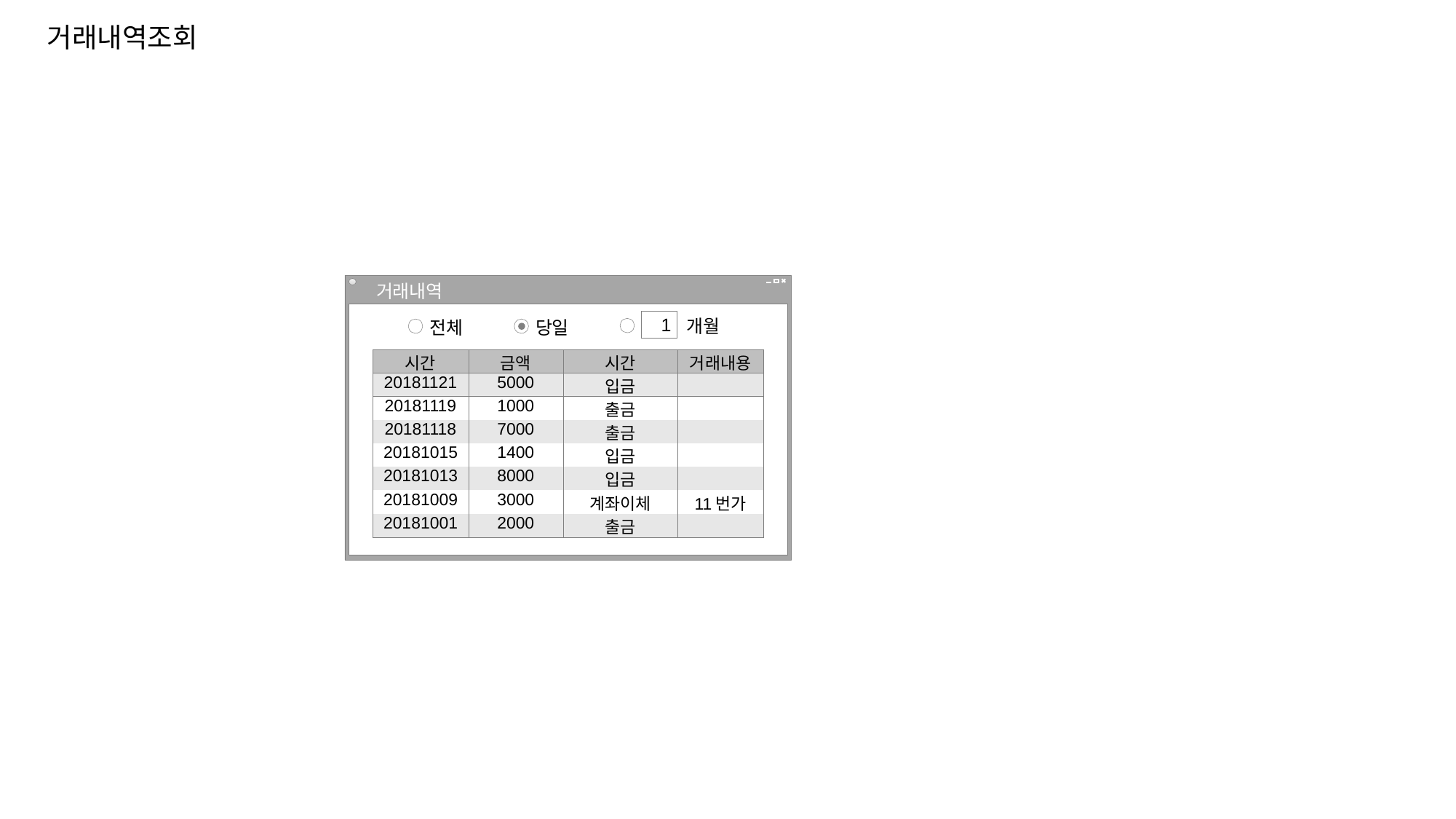

거래내역조회

거래내역

1
개월

전체

당일

| 시간 | 금액 | 시간 | 거래내용 |
| --- | --- | --- | --- |
| 20181121 | 5000 | 입금 |  |
| 20181119 | 1000 | 출금 |  |
| 20181118 | 7000 | 출금 |  |
| 20181015 | 1400 | 입금 |  |
| 20181013 | 8000 | 입금 |  |
| 20181009 | 3000 | 계좌이체 | 11번가 |
| 20181001 | 2000 | 출금 |  |